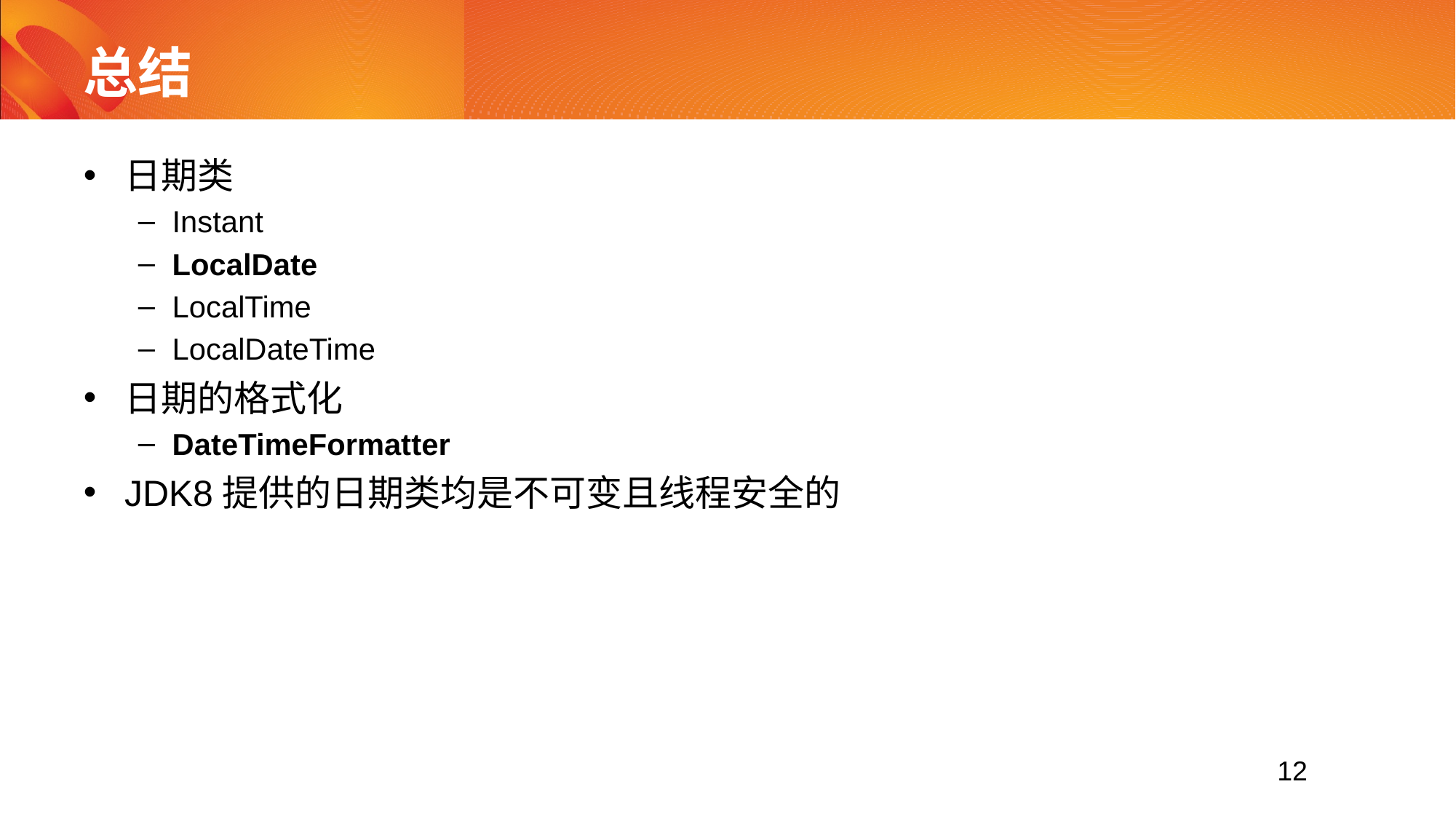

# 总结
日期类
Instant
LocalDate
LocalTime
LocalDateTime
日期的格式化
DateTimeFormatter
JDK8提供的日期类均是不可变且线程安全的